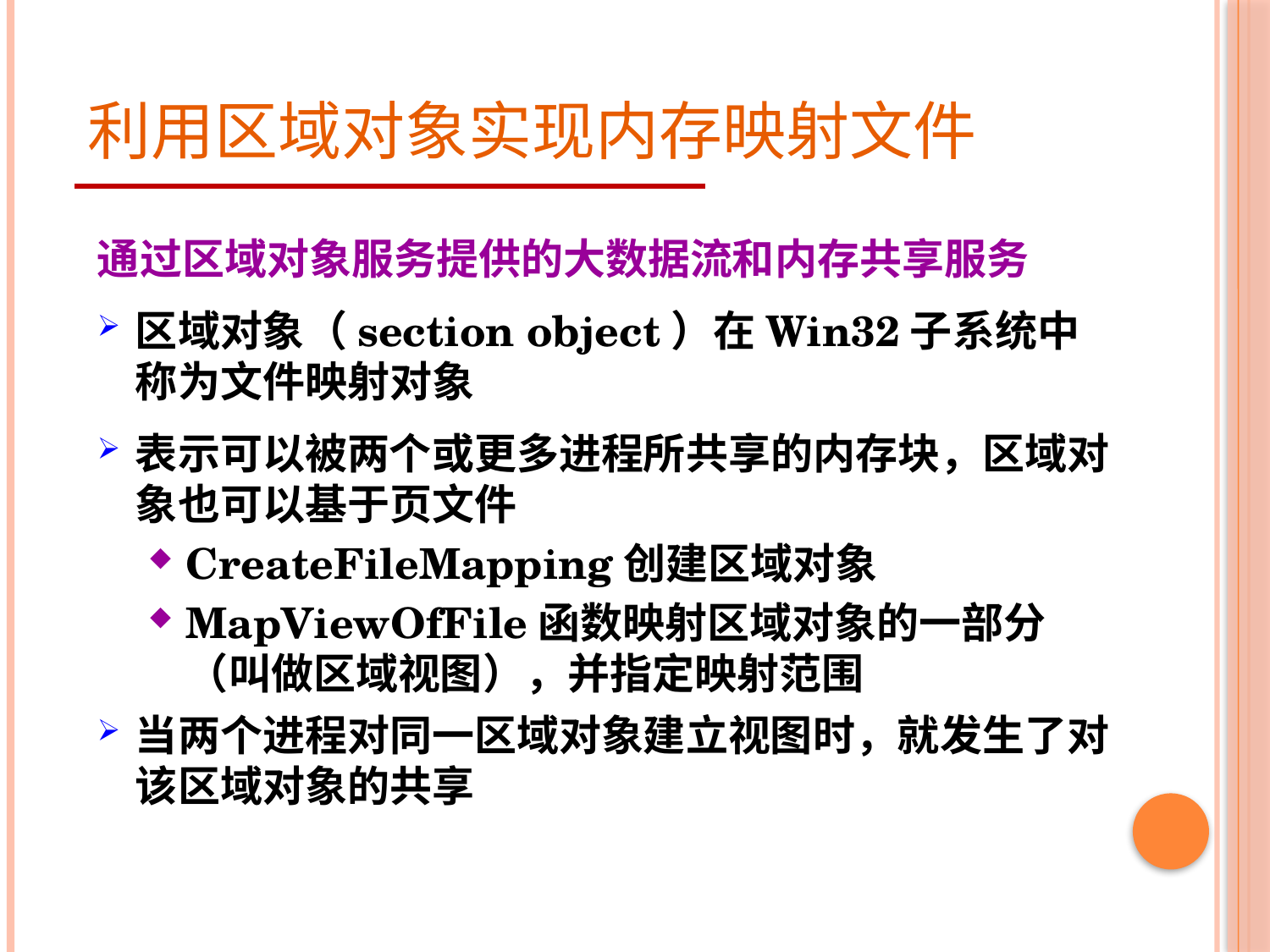

# 利用区域对象实现内存映射文件
通过区域对象服务提供的大数据流和内存共享服务
区域对象（section object）在Win32子系统中称为文件映射对象
表示可以被两个或更多进程所共享的内存块，区域对象也可以基于页文件
CreateFileMapping创建区域对象
MapViewOfFile函数映射区域对象的一部分（叫做区域视图），并指定映射范围
当两个进程对同一区域对象建立视图时，就发生了对该区域对象的共享